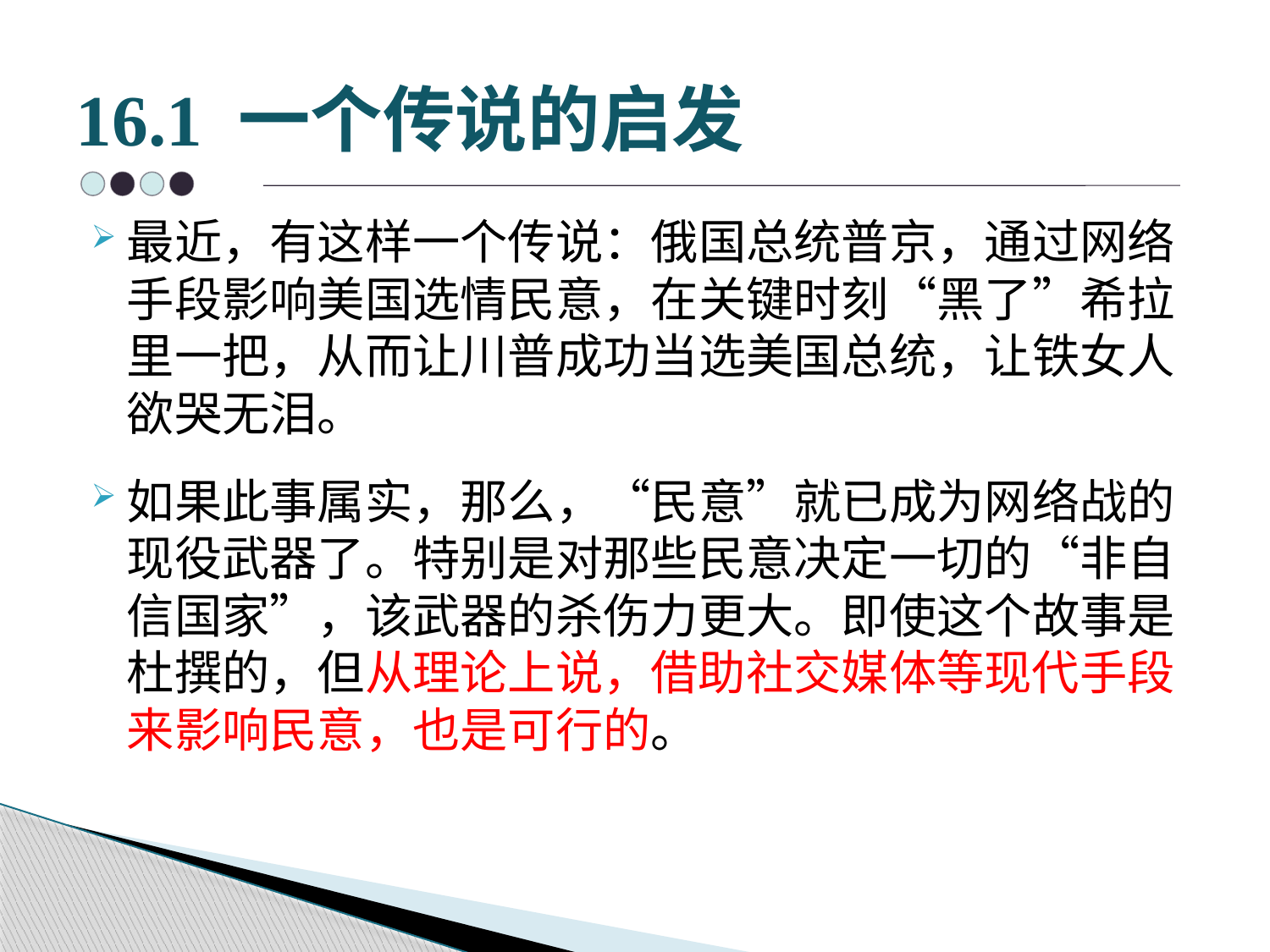

# 16.1 一个传说的启发

最近，有这样一个传说：俄国总统普京，通过网络手段影响美国选情民意，在关键时刻“黑了”希拉里一把，从而让川普成功当选美国总统，让铁女人欲哭无泪。

如果此事属实，那么，“民意”就已成为网络战的现役武器了。特别是对那些民意决定一切的“非自信国家”，该武器的杀伤力更大。即使这个故事是杜撰的，但从理论上说，借助社交媒体等现代手段来影响民意，也是可行的。